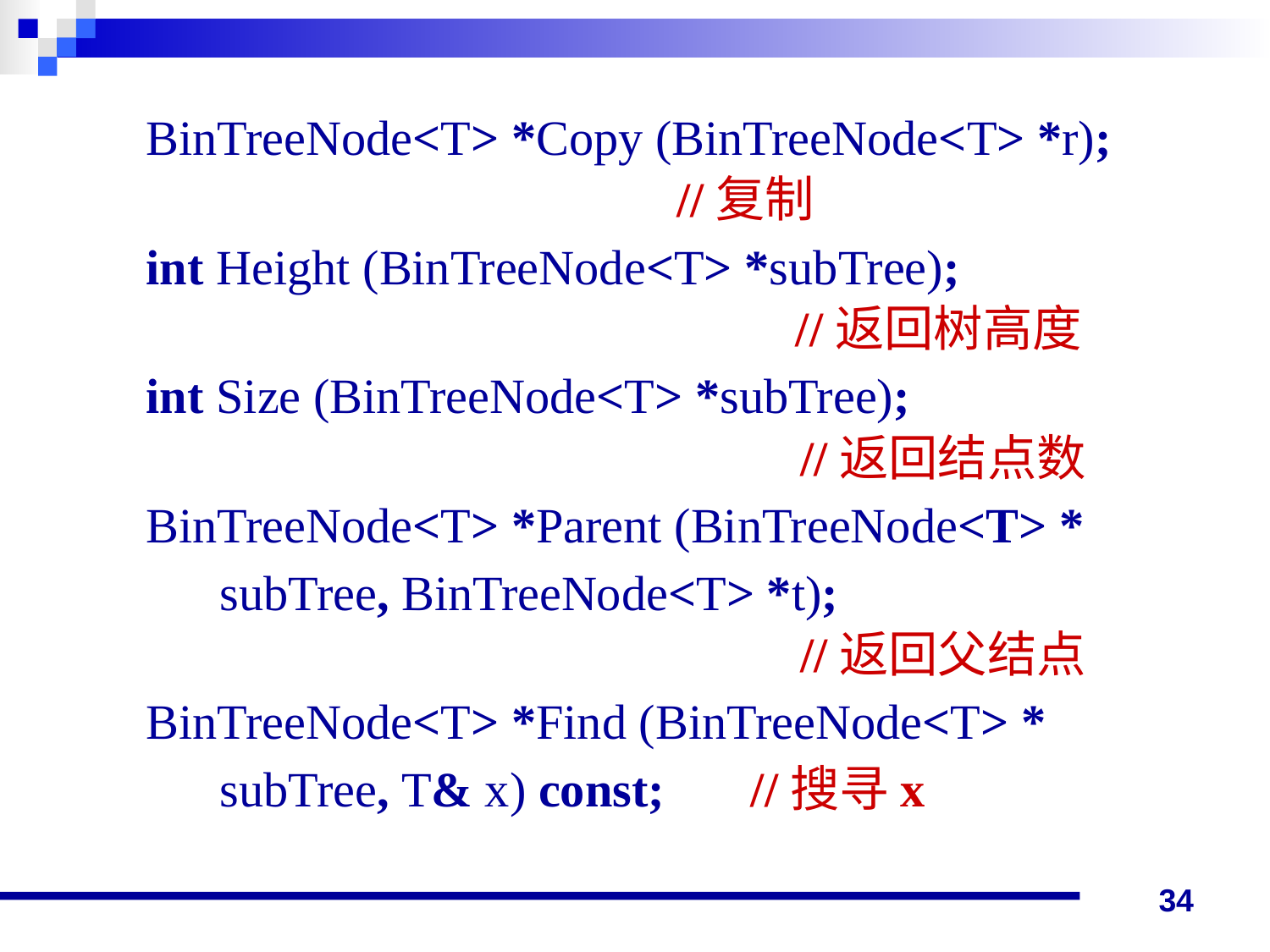

BinTreeNode<T> *Copy (BinTreeNode<T> *r);		                                  //复制
     int Height (BinTreeNode<T> *subTree);					                       //返回树高度
     int Size (BinTreeNode<T> *subTree);						             //返回结点数
     BinTreeNode<T> *Parent (BinTreeNode<T> *
           subTree, BinTreeNode<T> *t);							             //返回父结点
     BinTreeNode<T> *Find (BinTreeNode<T> *
           subTree, T& x) const;       //搜寻x
34